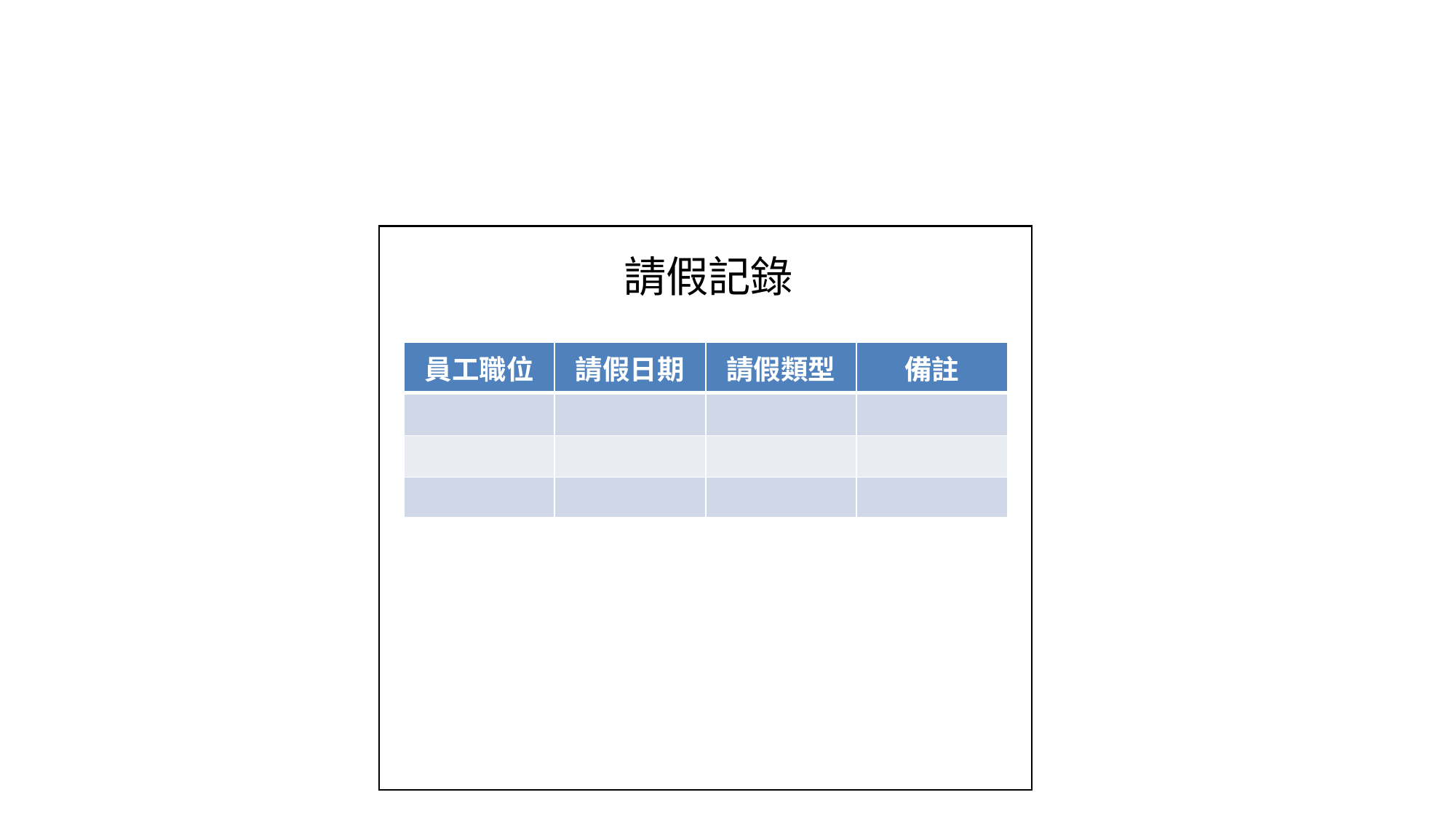

請假記錄
| 員工職位 | 請假日期 | 請假類型 | 備註 |
| --- | --- | --- | --- |
|  |  |  |  |
|  |  |  |  |
|  |  |  |  |